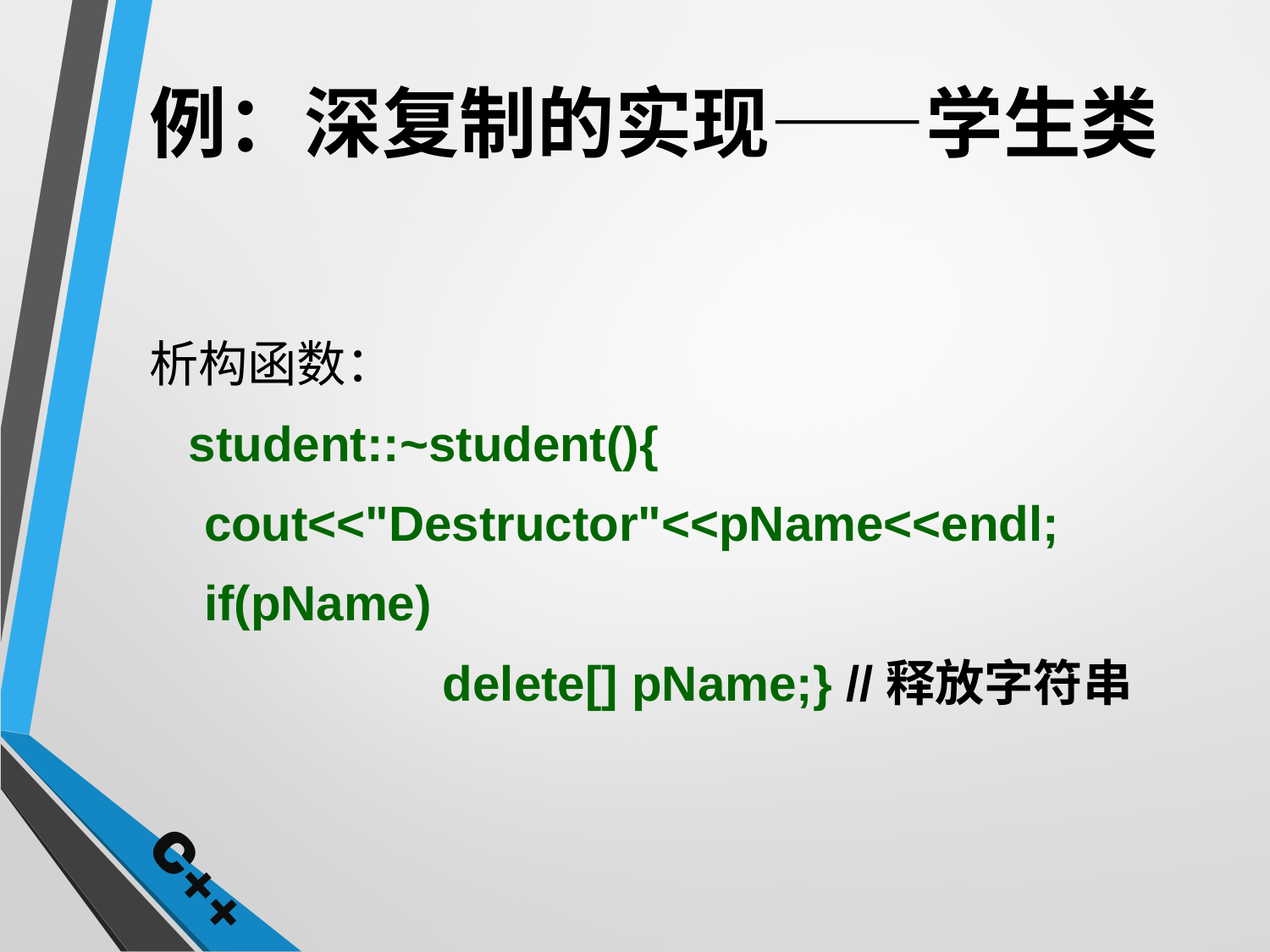

# 例：深复制的实现——学生类
析构函数：
	student::~student(){
    cout<<"Destructor"<<pName<<endl;
    if(pName)
   		delete[] pName;} //释放字符串